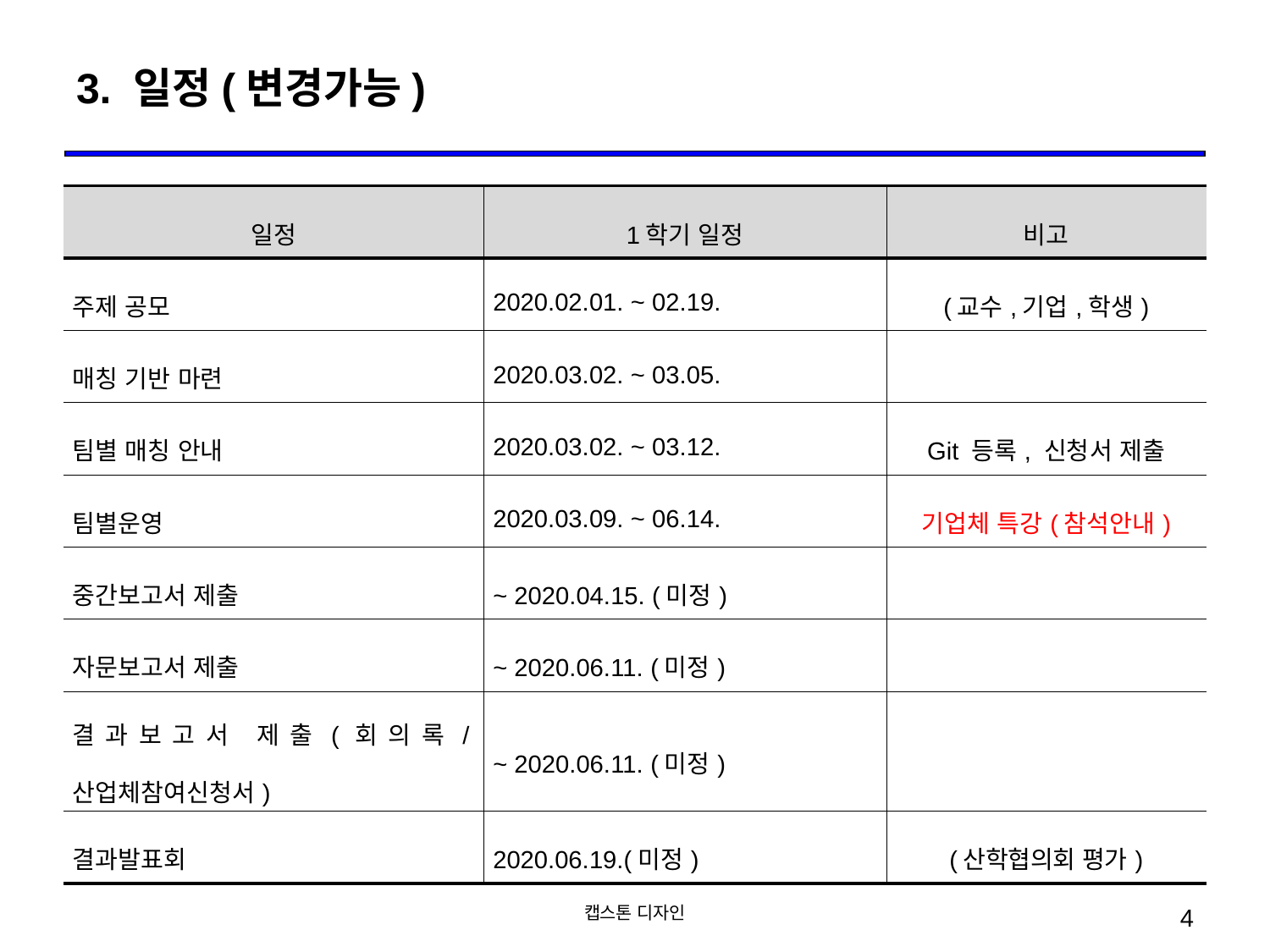

# 3. 일정(변경가능)
| 일정 | 1학기 일정 | 비고 |
| --- | --- | --- |
| 주제 공모 | 2020.02.01. ~ 02.19. | (교수,기업,학생) |
| 매칭 기반 마련 | 2020.03.02. ~ 03.05. |  |
| 팀별 매칭 안내 | 2020.03.02. ~ 03.12. | Git 등록, 신청서 제출 |
| 팀별운영 | 2020.03.09. ~ 06.14. | 기업체 특강(참석안내) |
| 중간보고서 제출 | ~ 2020.04.15. (미정) |  |
| 자문보고서 제출 | ~ 2020.06.11. (미정) |  |
| 결과보고서 제출(회의록/산업체참여신청서) | ~ 2020.06.11. (미정) |  |
| 결과발표회 | 2020.06.19.(미정) | (산학협의회 평가) |
캡스톤 디자인
4